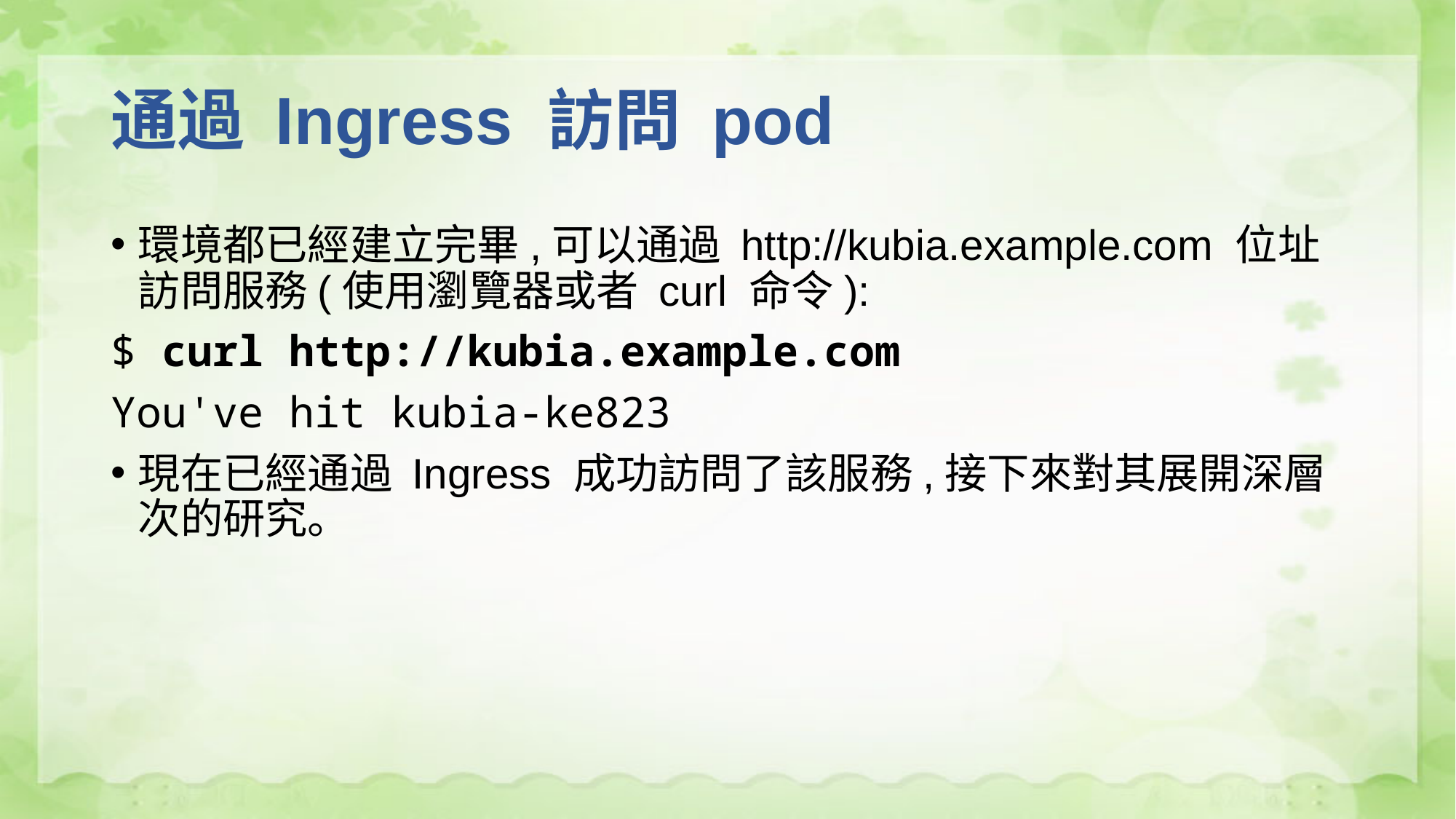

# 通過 Ingress 訪問 pod
環境都已經建立完畢,可以通過 http://kubia.example.com 位址訪問服務(使用瀏覽器或者 curl 命令):
$ curl http://kubia.example.com
You've hit kubia-ke823
現在已經通過 Ingress 成功訪問了該服務,接下來對其展開深層次的研究。